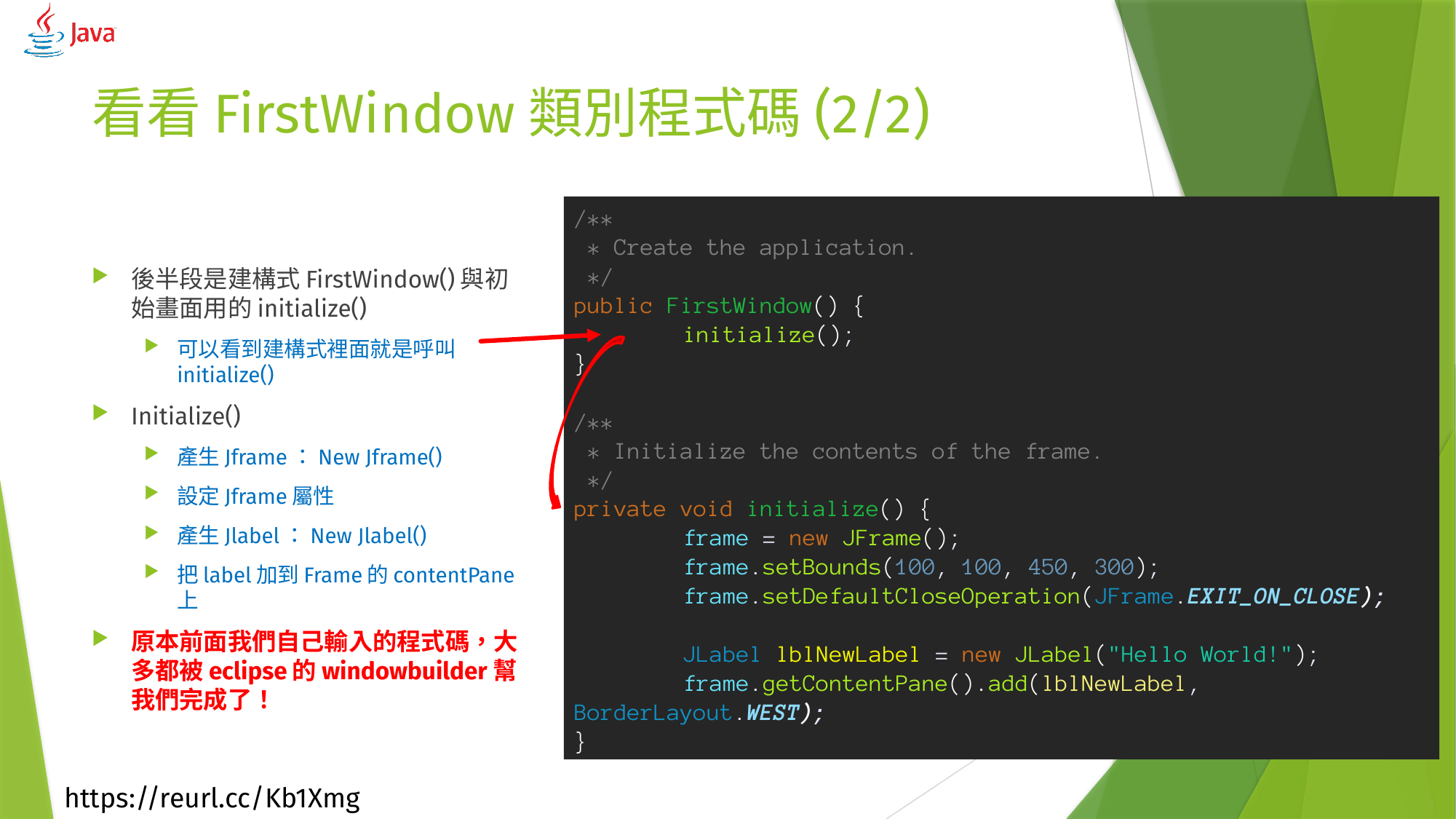

# 看看FirstWindow類別程式碼(2/2)
/**
 * Create the application.
 */
public FirstWindow() {
	initialize();
}

/**
 * Initialize the contents of the frame.
 */
private void initialize() {
	frame = new JFrame();
	frame.setBounds(100, 100, 450, 300);
	frame.setDefaultCloseOperation(JFrame.EXIT_ON_CLOSE);

	JLabel lblNewLabel = new JLabel("Hello World!");
	frame.getContentPane().add(lblNewLabel, BorderLayout.WEST);
}
後半段是建構式FirstWindow()與初始畫面用的initialize()
可以看到建構式裡面就是呼叫initialize()
Initialize()
產生Jframe：New Jframe()
設定Jframe屬性
產生Jlabel：New Jlabel()
把label加到Frame的contentPane上
原本前面我們自己輸入的程式碼，大多都被eclipse的windowbuilder幫我們完成了！